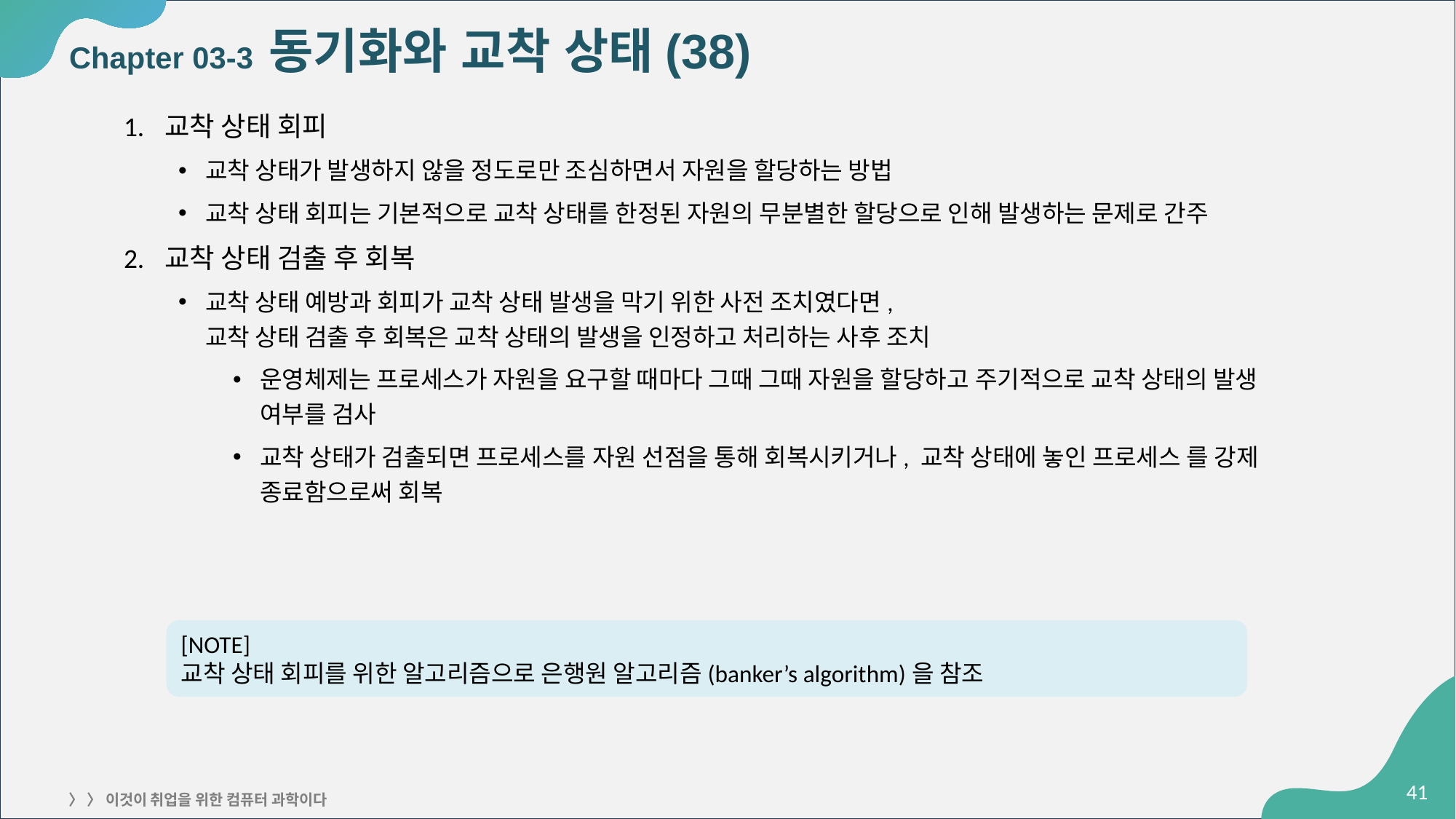

# Chapter 03-3 동기화와 교착 상태(38)
교착 상태 회피
교착 상태가 발생하지 않을 정도로만 조심하면서 자원을 할당하는 방법
교착 상태 회피는 기본적으로 교착 상태를 한정된 자원의 무분별한 할당으로 인해 발생하는 문제로 간주
교착 상태 검출 후 회복
교착 상태 예방과 회피가 교착 상태 발생을 막기 위한 사전 조치였다면,
교착 상태 검출 후 회복은 교착 상태의 발생을 인정하고 처리하는 사후 조치
운영체제는 프로세스가 자원을 요구할 때마다 그때 그때 자원을 할당하고 주기적으로 교착 상태의 발생
여부를 검사
교착 상태가 검출되면 프로세스를 자원 선점을 통해 회복시키거나, 교착 상태에 놓인 프로세스 를 강제
종료함으로써 회복
[NOTE]
교착 상태 회피를 위한 알고리즘으로 은행원 알고리즘(banker’s algorithm)을 참조
41
〉 〉 이것이 취업을 위한 컴퓨터 과학이다